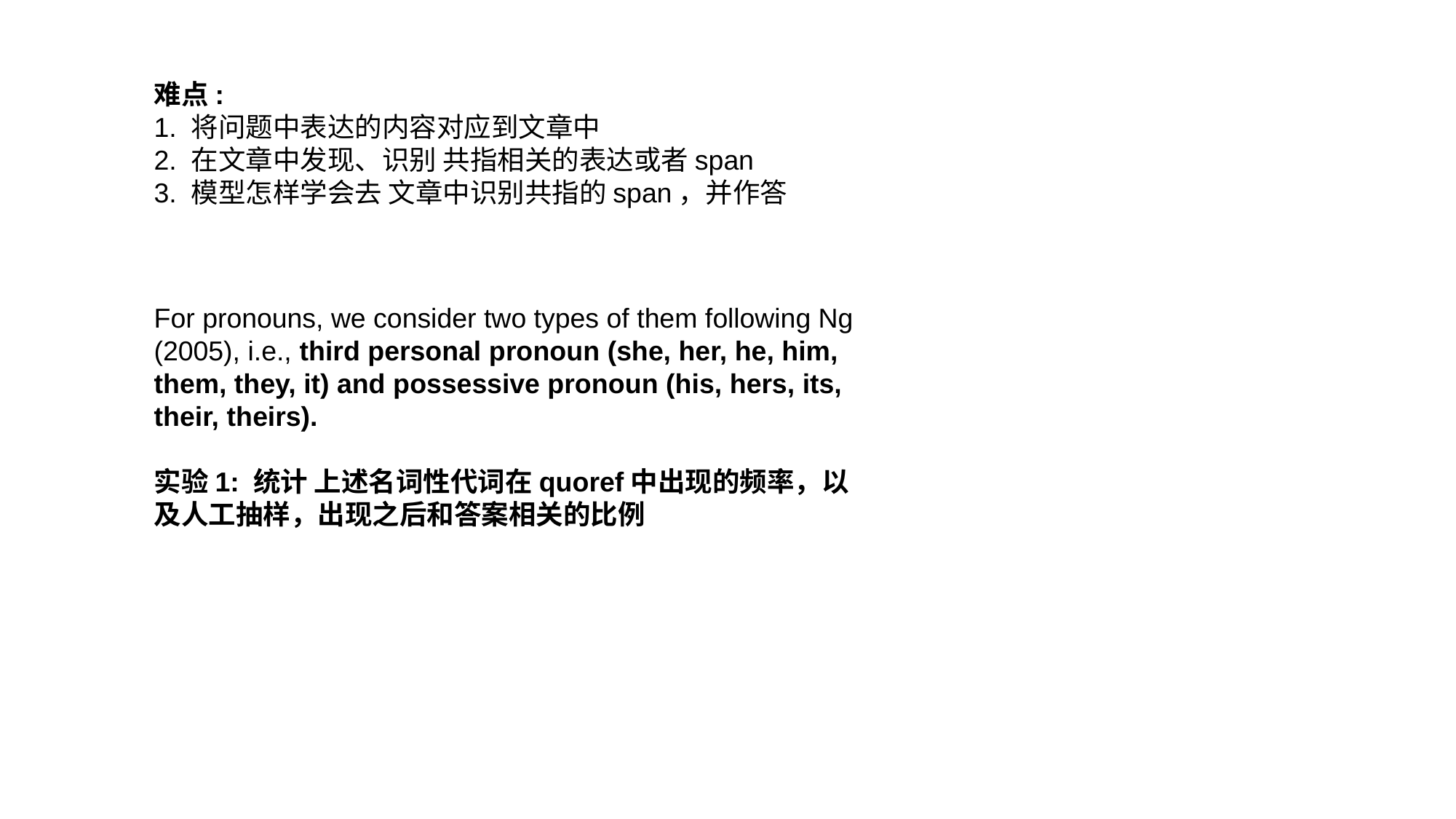

难点:
1. 将问题中表达的内容对应到文章中
2. 在文章中发现、识别 共指相关的表达或者span
3. 模型怎样学会去 文章中识别共指的span，并作答
For pronouns, we consider two types of them following Ng (2005), i.e., third personal pronoun (she, her, he, him, them, they, it) and possessive pronoun (his, hers, its, their, theirs).
实验1: 统计 上述名词性代词在quoref中出现的频率，以及人工抽样，出现之后和答案相关的比例